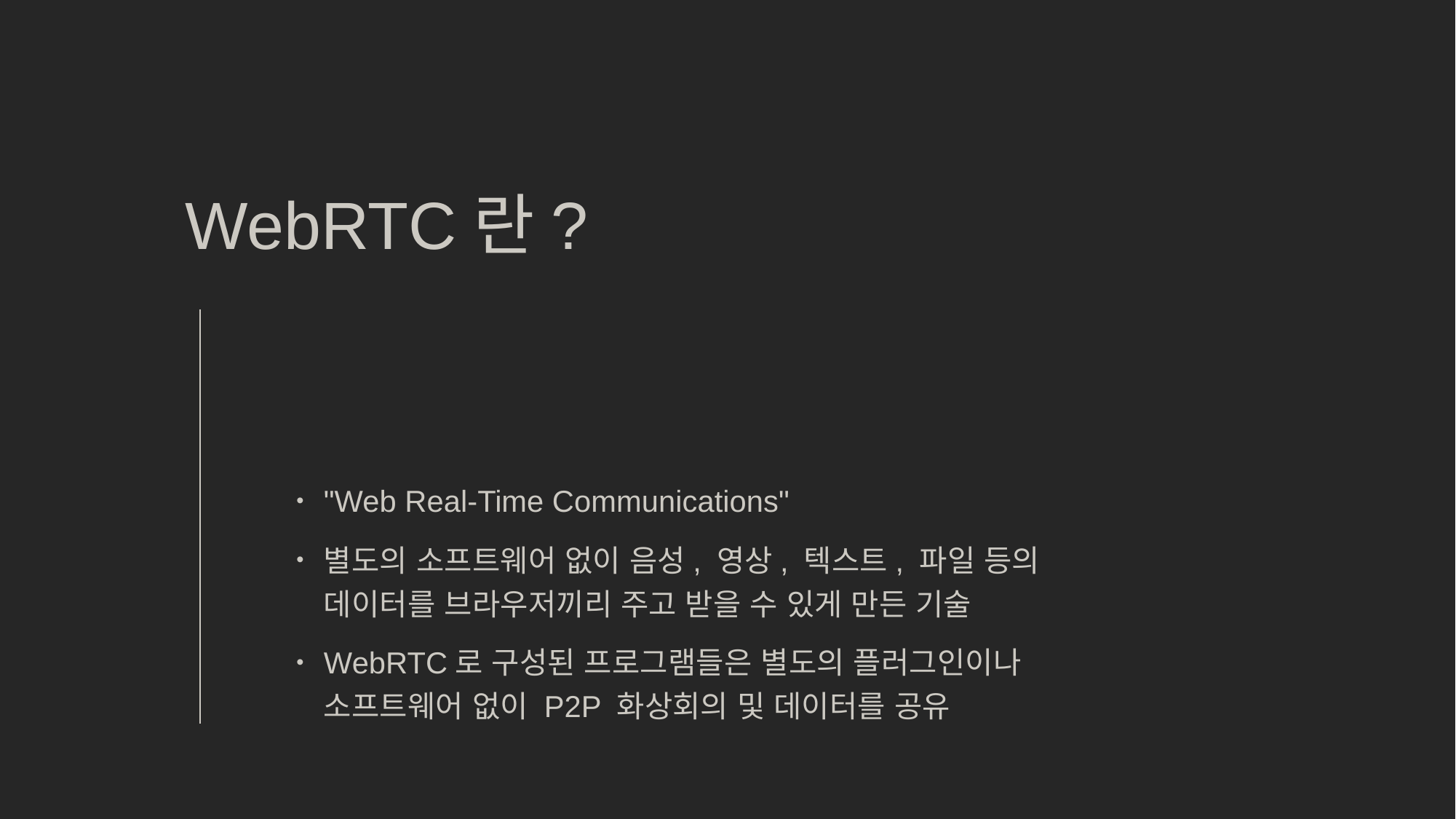

# WebRTC란?
"Web Real-Time Communications"
별도의 소프트웨어 없이 음성, 영상, 텍스트, 파일 등의 데이터를 브라우저끼리 주고 받을 수 있게 만든 기술
WebRTC로 구성된 프로그램들은 별도의 플러그인이나 소프트웨어 없이 P2P 화상회의 및 데이터를 공유